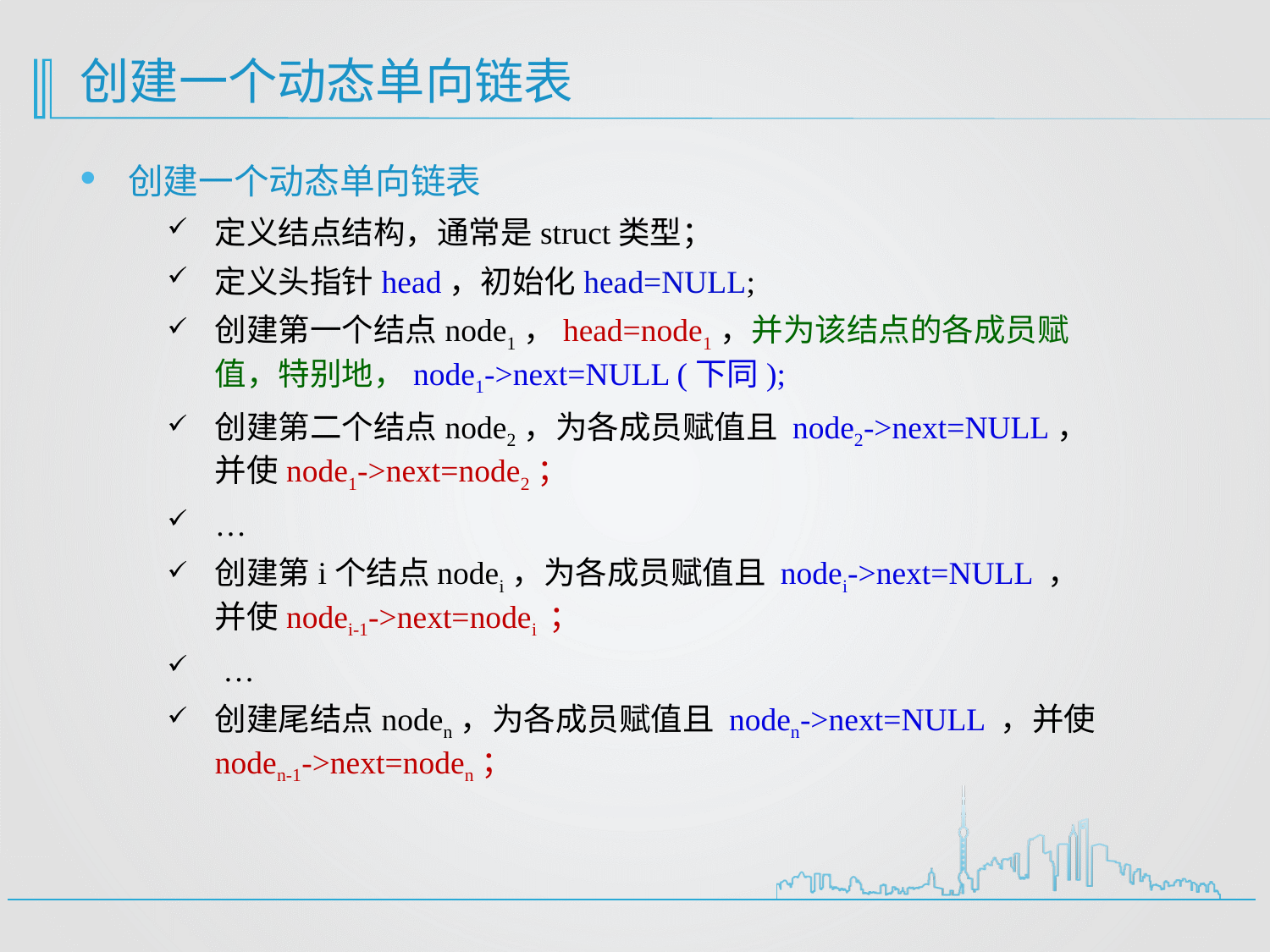

# 创建一个动态单向链表
创建一个动态单向链表
定义结点结构，通常是struct类型；
定义头指针head，初始化head=NULL;
创建第一个结点node1，head=node1，并为该结点的各成员赋值，特别地，node1->next=NULL (下同);
创建第二个结点node2，为各成员赋值且 node2->next=NULL，并使node1->next=node2；
…
创建第i个结点nodei，为各成员赋值且 nodei->next=NULL ，并使nodei-1->next=nodei ；
 …
创建尾结点noden，为各成员赋值且 noden->next=NULL ，并使noden-1->next=noden；